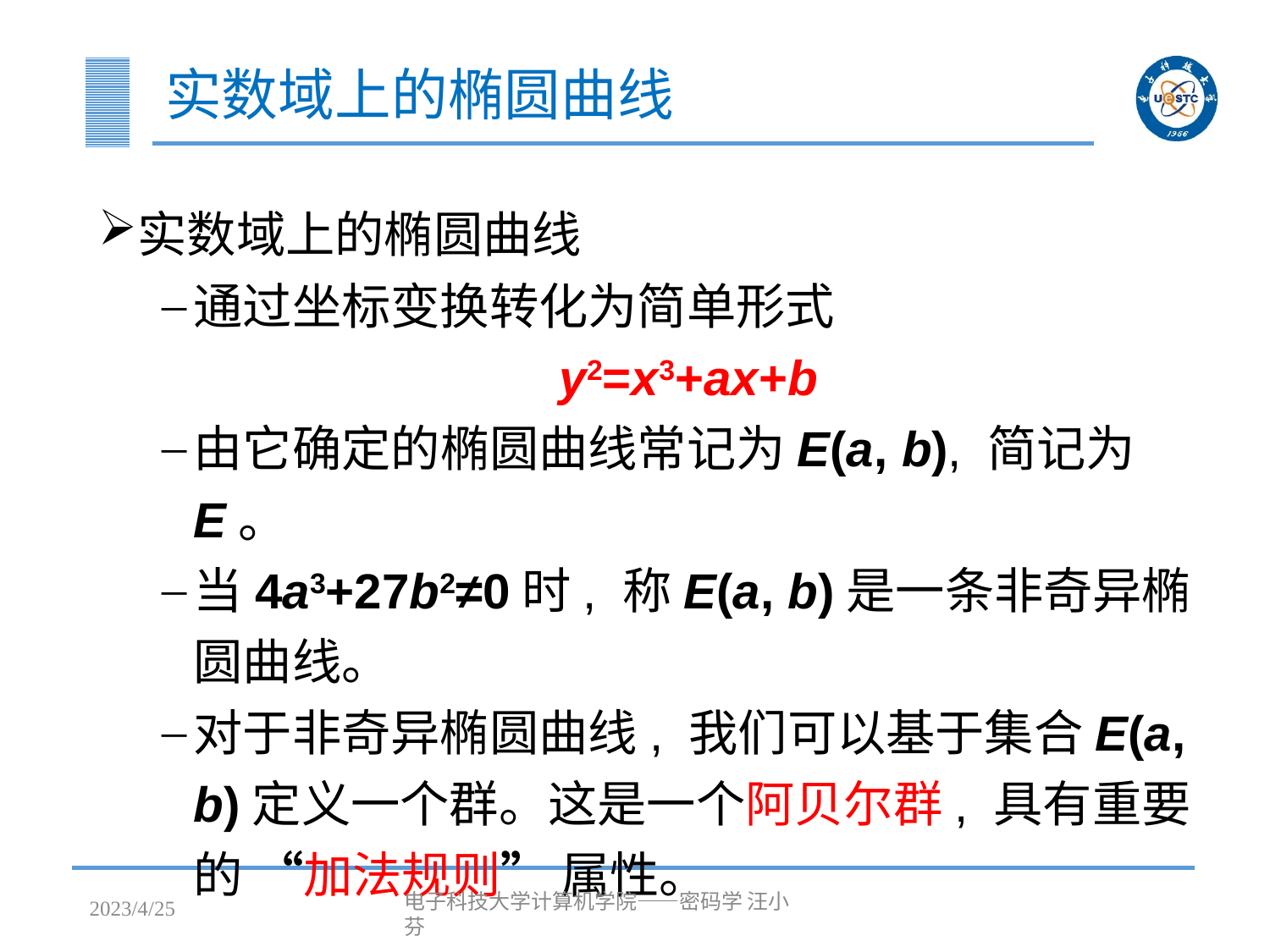

# 实数域上的椭圆曲线
实数域上的椭圆曲线
通过坐标变换转化为简单形式
y2=x3+ax+b
由它确定的椭圆曲线常记为E(a, b), 简记为E。
当4a3+27b2≠0时, 称E(a, b)是一条非奇异椭圆曲线。
对于非奇异椭圆曲线, 我们可以基于集合E(a, b)定义一个群。这是一个阿贝尔群, 具有重要的 “加法规则” 属性。

2023/4/25
电子科技大学计算机学院——密码学 汪小芬